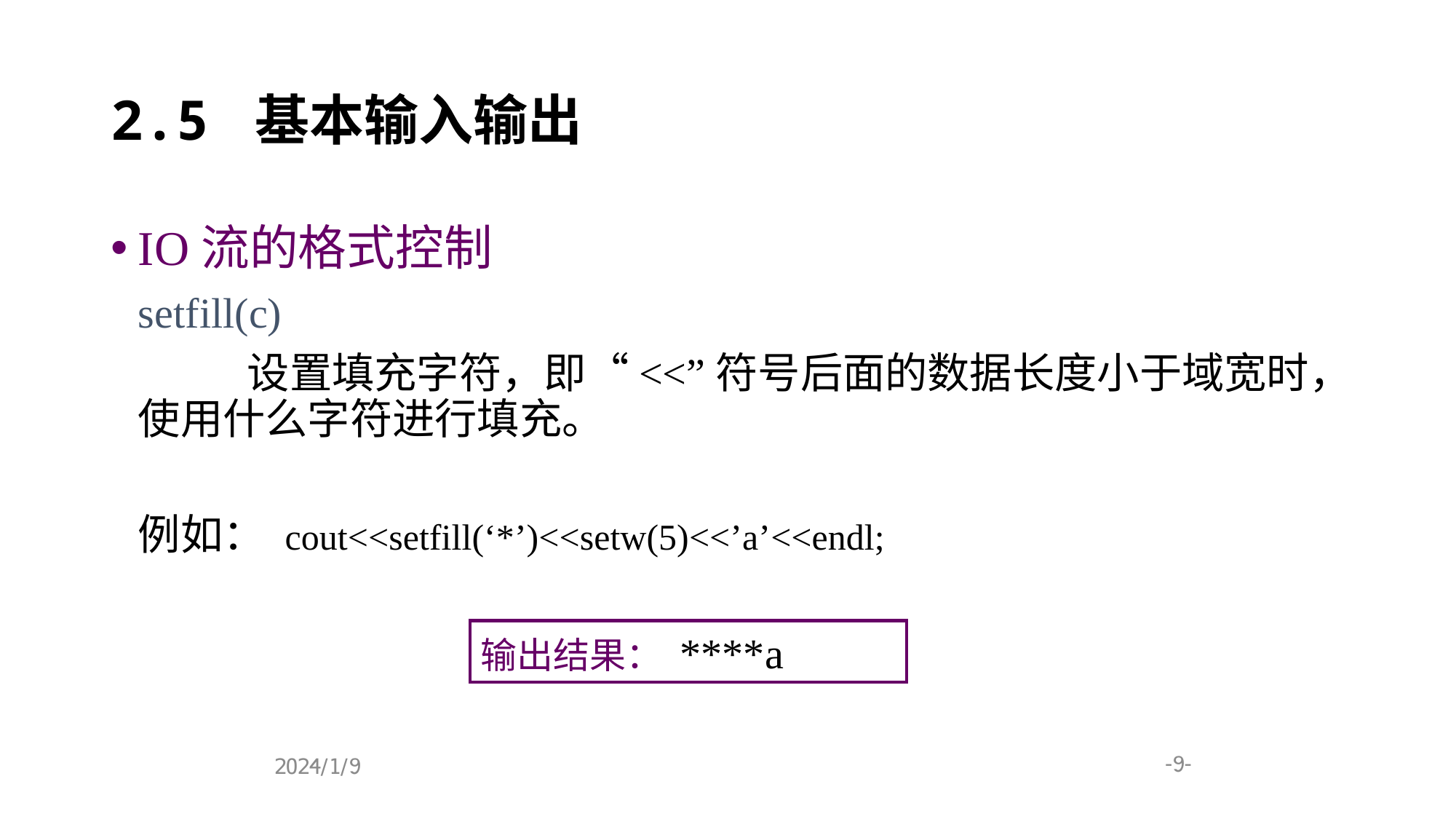

# 2.5 基本输入输出
IO流的格式控制
	setfill(c)
    	设置填充字符，即“<<”符号后面的数据长度小于域宽时，使用什么字符进行填充。

	例如： cout<<setfill(‘*’)<<setw(5)<<’a’<<endl;

输出结果： ****a
-9-
2024/1/9